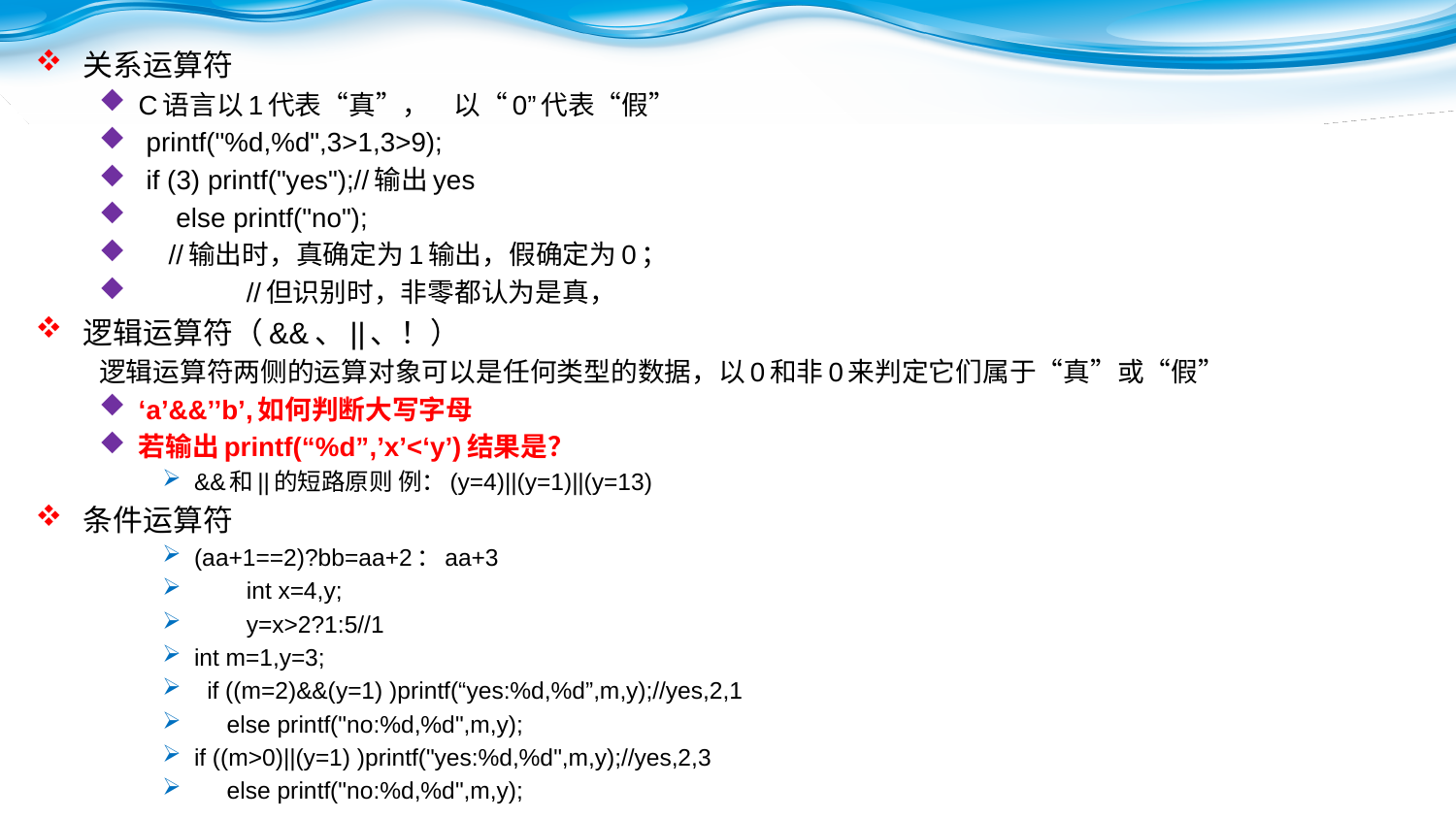

关系运算符
C语言以1代表“真”，    以“0”代表“假”
 printf("%d,%d",3>1,3>9);
 if (3) printf("yes");//输出yes
     else printf("no");
    //输出时，真确定为1输出，假确定为0；
	//但识别时，非零都认为是真，
逻辑运算符（&&、||、！）
逻辑运算符两侧的运算对象可以是任何类型的数据，以0和非0来判定它们属于“真”或“假”
‘a’&&’’b’,如何判断大写字母
若输出printf(“%d”,’x’<‘y’)结果是？
&&和||的短路原则 例：(y=4)||(y=1)||(y=13)
条件运算符
(aa+1==2)?bb=aa+2：aa+3
        int x=4,y;
        y=x>2?1:5//1
int m=1,y=3;
  if ((m=2)&&(y=1) )printf(“yes:%d,%d”,m,y);//yes,2,1
     else printf("no:%d,%d",m,y);
if ((m>0)||(y=1) )printf("yes:%d,%d",m,y);//yes,2,3
     else printf("no:%d,%d",m,y);